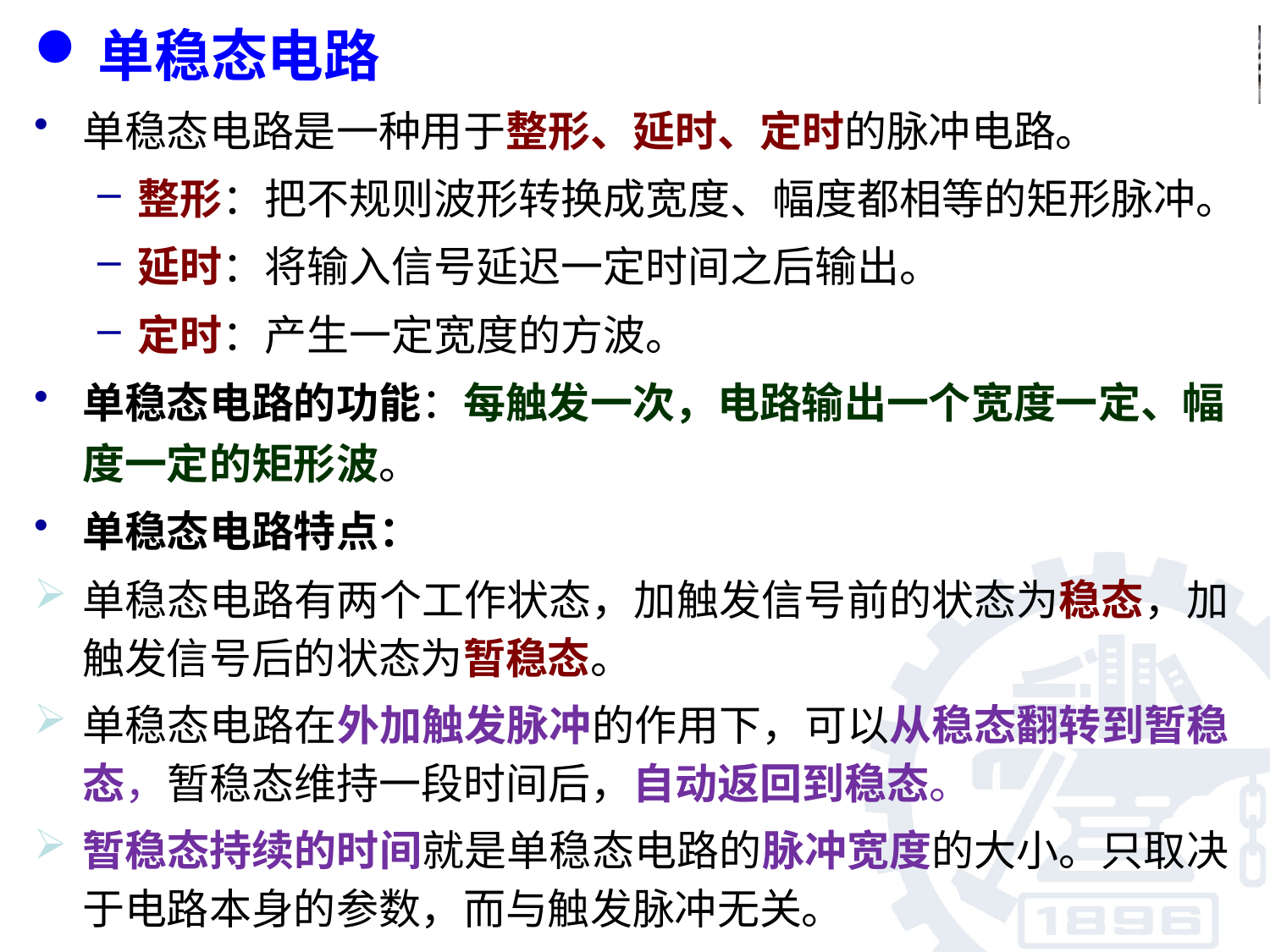

单稳态电路
单稳态电路是一种用于整形、延时、定时的脉冲电路。
整形：把不规则波形转换成宽度、幅度都相等的矩形脉冲。
延时：将输入信号延迟一定时间之后输出。
定时：产生一定宽度的方波。
单稳态电路的功能：每触发一次，电路输出一个宽度一定、幅度一定的矩形波。
单稳态电路特点：
单稳态电路有两个工作状态，加触发信号前的状态为稳态，加触发信号后的状态为暂稳态。
单稳态电路在外加触发脉冲的作用下，可以从稳态翻转到暂稳态，暂稳态维持一段时间后，自动返回到稳态。
暂稳态持续的时间就是单稳态电路的脉冲宽度的大小。只取决于电路本身的参数，而与触发脉冲无关。